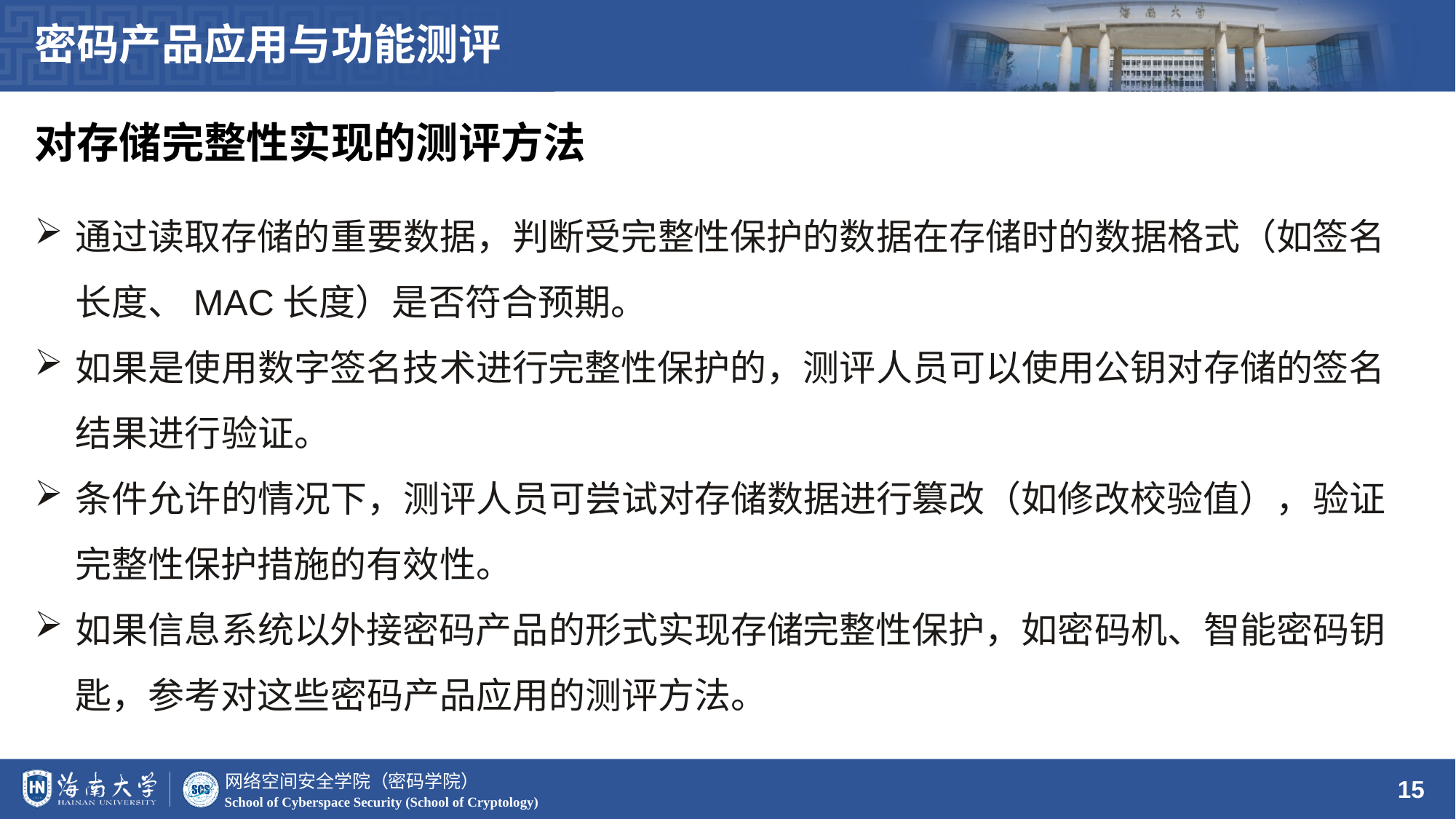

密码产品应用与功能测评
对存储完整性实现的测评方法
通过读取存储的重要数据，判断受完整性保护的数据在存储时的数据格式（如签名长度、MAC长度）是否符合预期。
如果是使用数字签名技术进行完整性保护的，测评人员可以使用公钥对存储的签名结果进行验证。
条件允许的情况下，测评人员可尝试对存储数据进行篡改（如修改校验值），验证完整性保护措施的有效性。
如果信息系统以外接密码产品的形式实现存储完整性保护，如密码机、智能密码钥匙，参考对这些密码产品应用的测评方法。
15